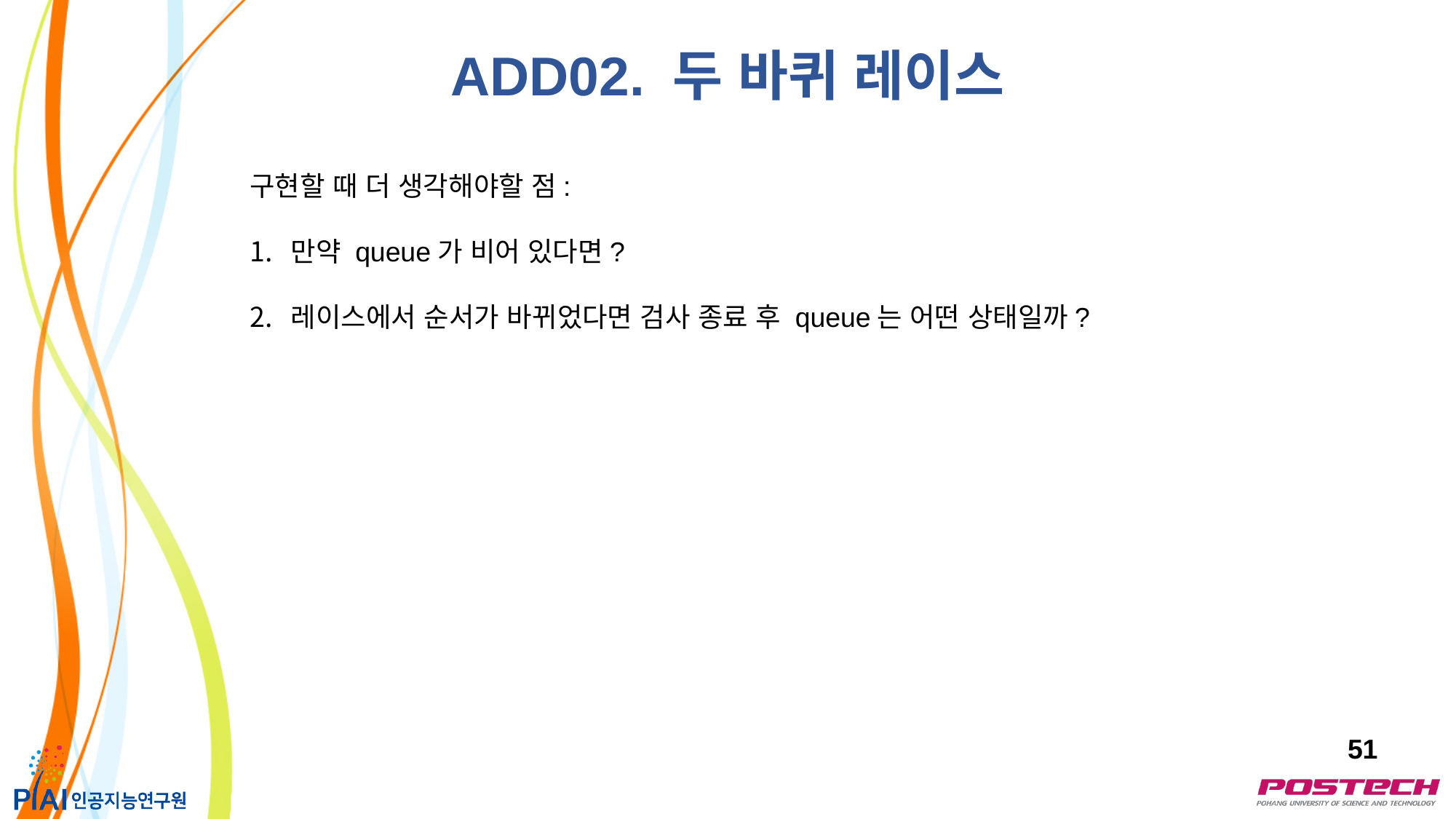

ADD02. 두 바퀴 레이스
구현할 때 더 생각해야할 점:

만약 queue가 비어 있다면?

레이스에서 순서가 바뀌었다면 검사 종료 후 queue는 어떤 상태일까?